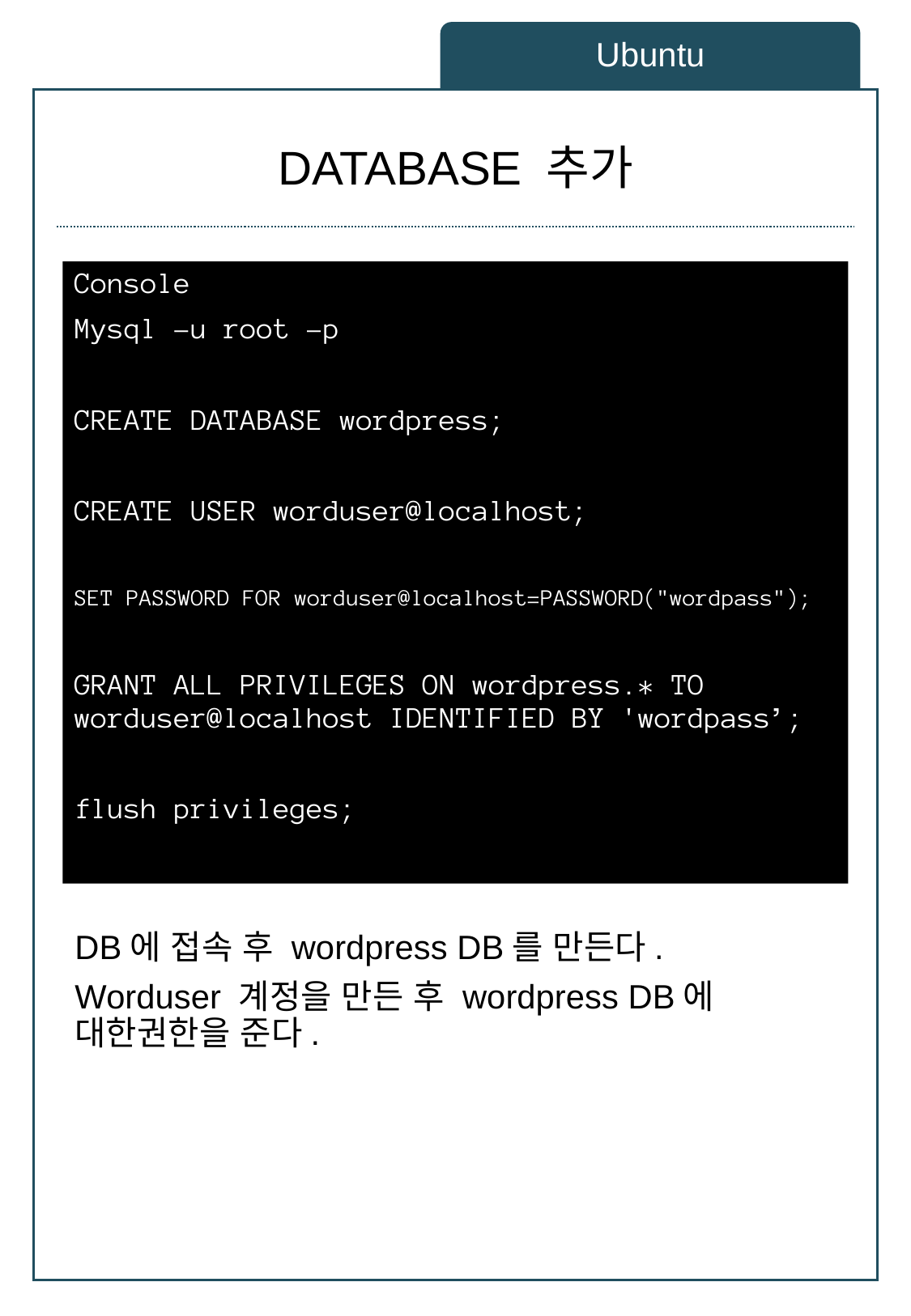

Ubuntu

# DATABASE 추가
Console
Mysql –u root –p

CREATE DATABASE wordpress;

CREATE USER worduser@localhost;

SET PASSWORD FOR worduser@localhost=PASSWORD("wordpass");

GRANT ALL PRIVILEGES ON wordpress.* TO worduser@localhost IDENTIFIED BY 'wordpass’;

flush privileges;
DB에 접속 후 wordpress DB를 만든다.
Worduser 계정을 만든 후 wordpress DB에 대한권한을 준다.